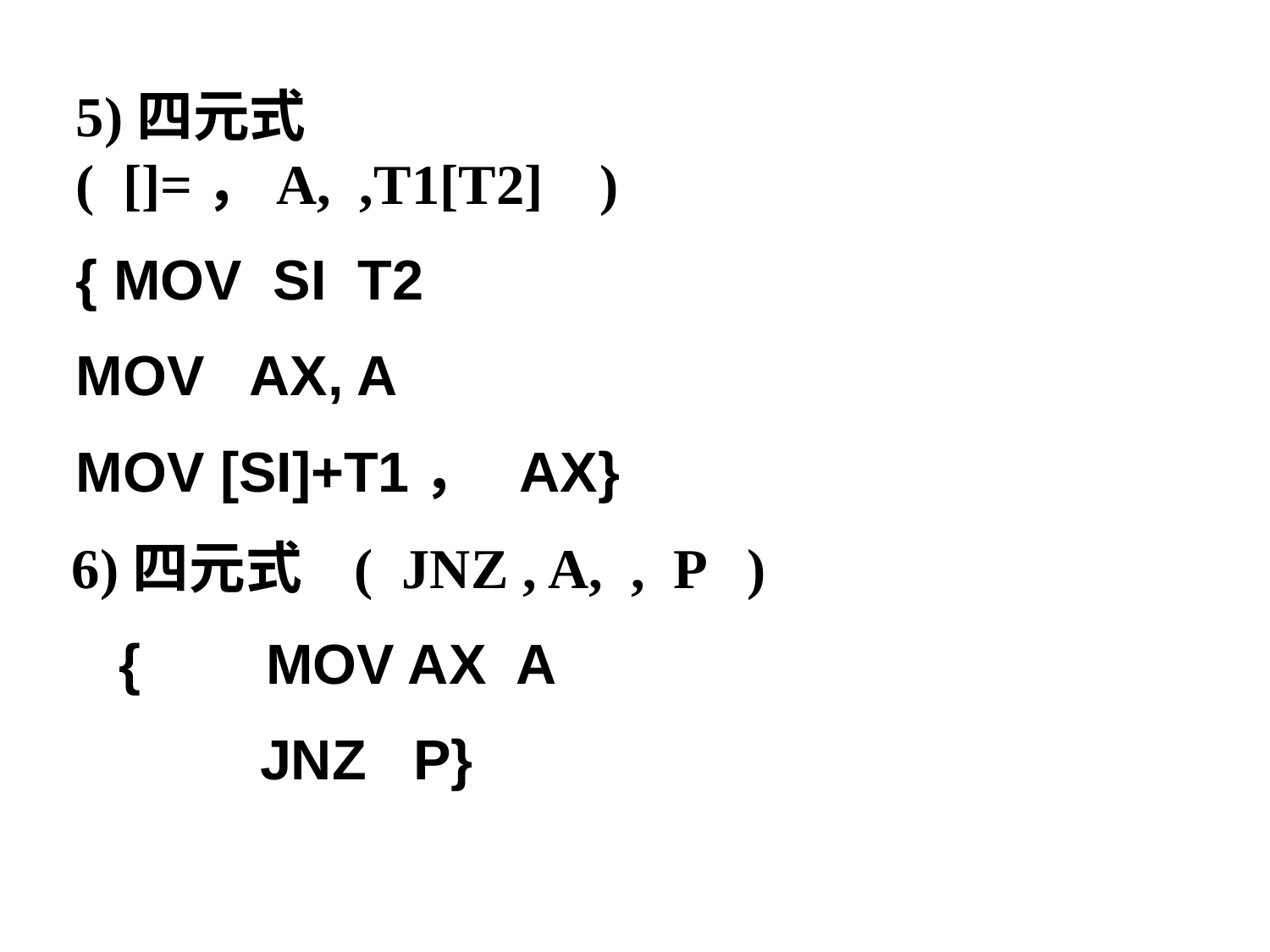

5)四元式 (  []=，A,  ,T1[T2]    )
{ MOV  SI  T2
MOV   AX, A
MOV [SI]+T1，  AX}
6)四元式   (  JNZ , A,  ,  P   )
   {        MOV AX  A
            JNZ   P}